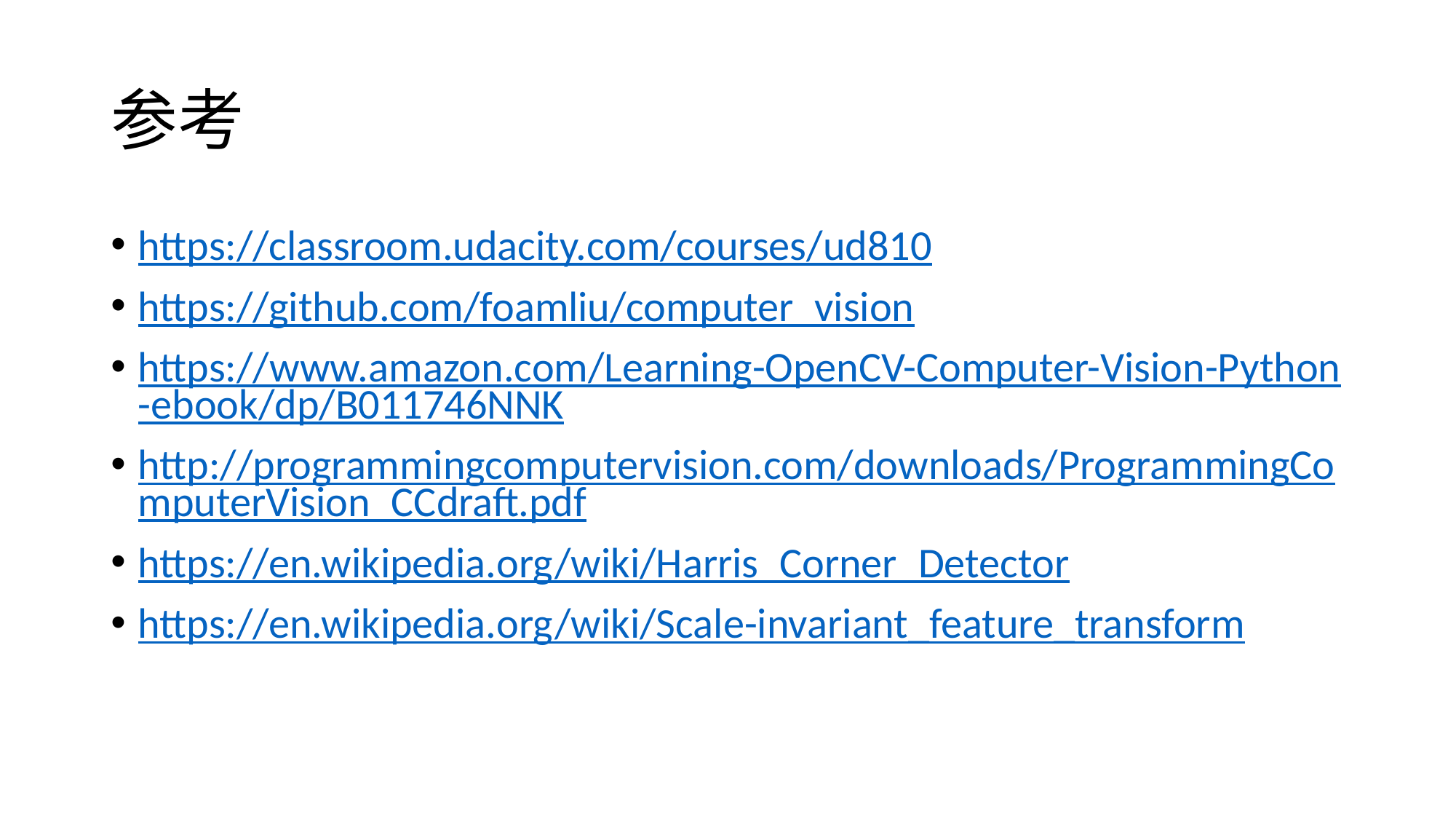

# 参考
https://classroom.udacity.com/courses/ud810
https://github.com/foamliu/computer_vision
https://www.amazon.com/Learning-OpenCV-Computer-Vision-Python-ebook/dp/B011746NNK
http://programmingcomputervision.com/downloads/ProgrammingComputerVision_CCdraft.pdf
https://en.wikipedia.org/wiki/Harris_Corner_Detector
https://en.wikipedia.org/wiki/Scale-invariant_feature_transform